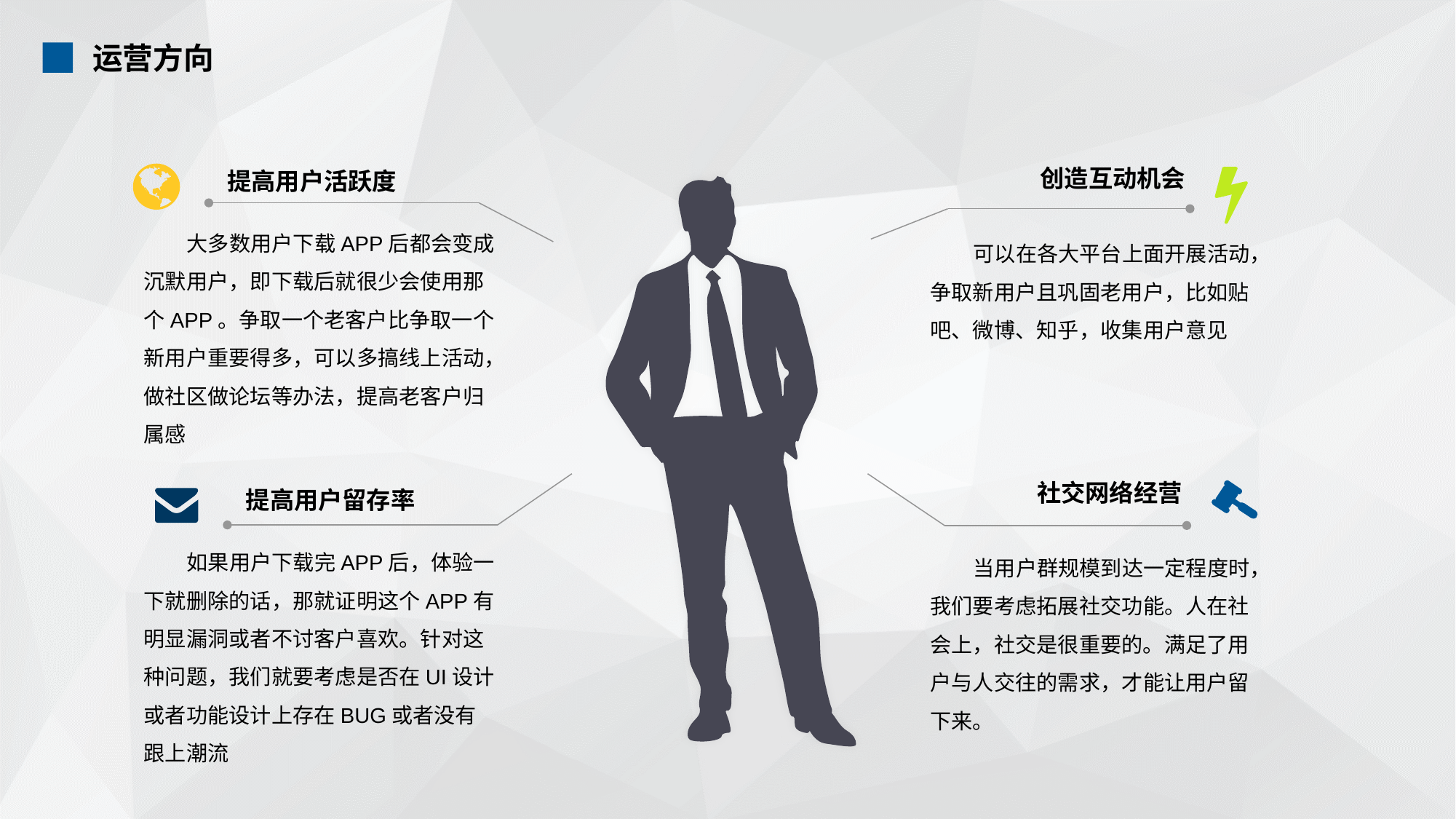

运营方向

创造互动机会
提高用户活跃度

        大多数用户下载APP后都会变成沉默用户，即下载后就很少会使用那个APP。争取一个老客户比争取一个新用户重要得多，可以多搞线上活动，做社区做论坛等办法，提高老客户归属感
        可以在各大平台上面开展活动，争取新用户且巩固老用户，比如贴吧、微博、知乎，收集用户意见
社交网络经营

提高用户留存率

        如果用户下载完APP后，体验一下就删除的话，那就证明这个APP有明显漏洞或者不讨客户喜欢。针对这种问题，我们就要考虑是否在UI设计或者功能设计上存在BUG或者没有跟上潮流
        当用户群规模到达一定程度时，我们要考虑拓展社交功能。人在社会上，社交是很重要的。满足了用户与人交往的需求，才能让用户留下来。